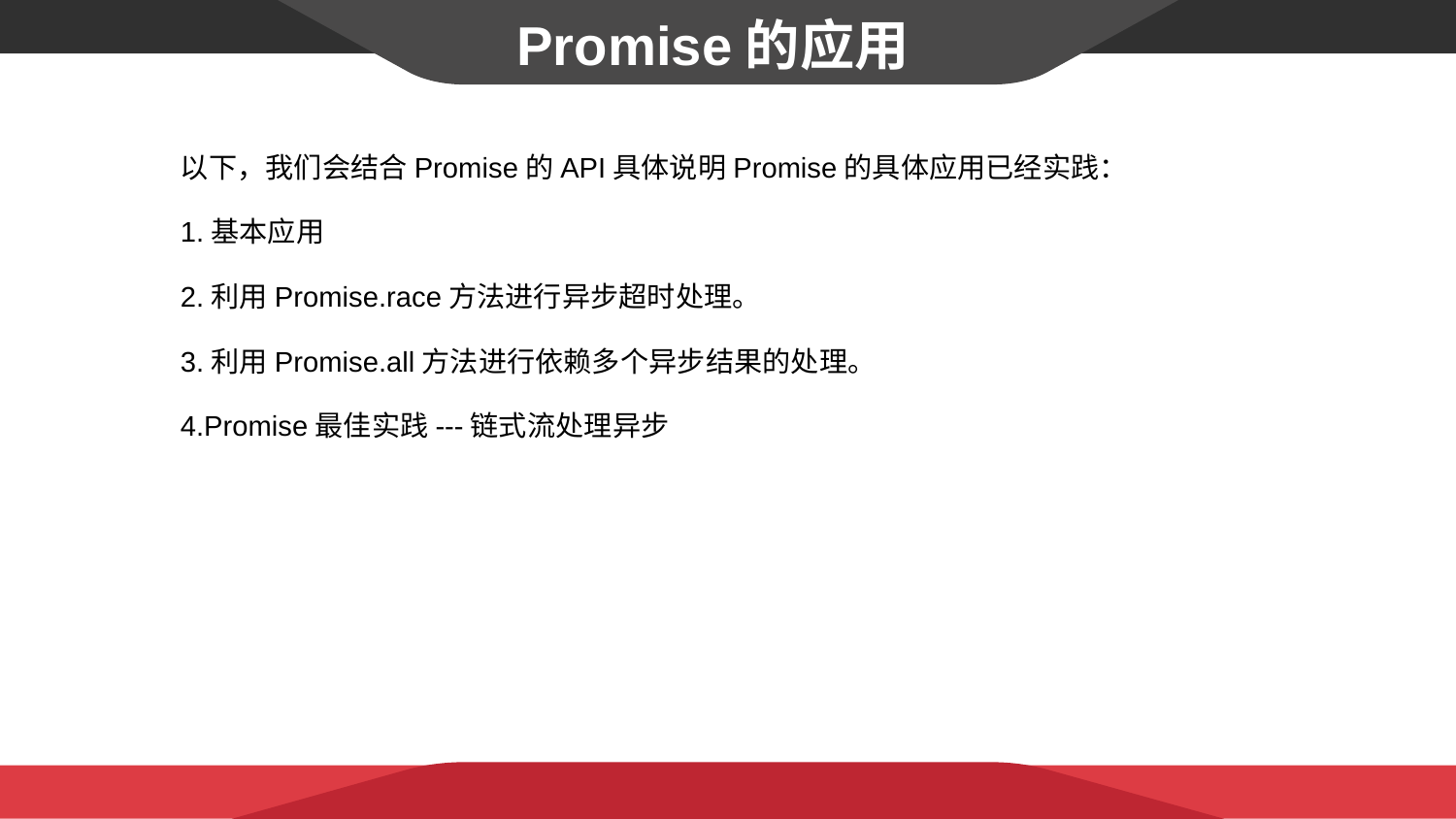

Promise的应用
以下，我们会结合Promise的API具体说明Promise的具体应用已经实践：
1.基本应用
2.利用Promise.race方法进行异步超时处理。
3.利用Promise.all方法进行依赖多个异步结果的处理。
4.Promise最佳实践---链式流处理异步